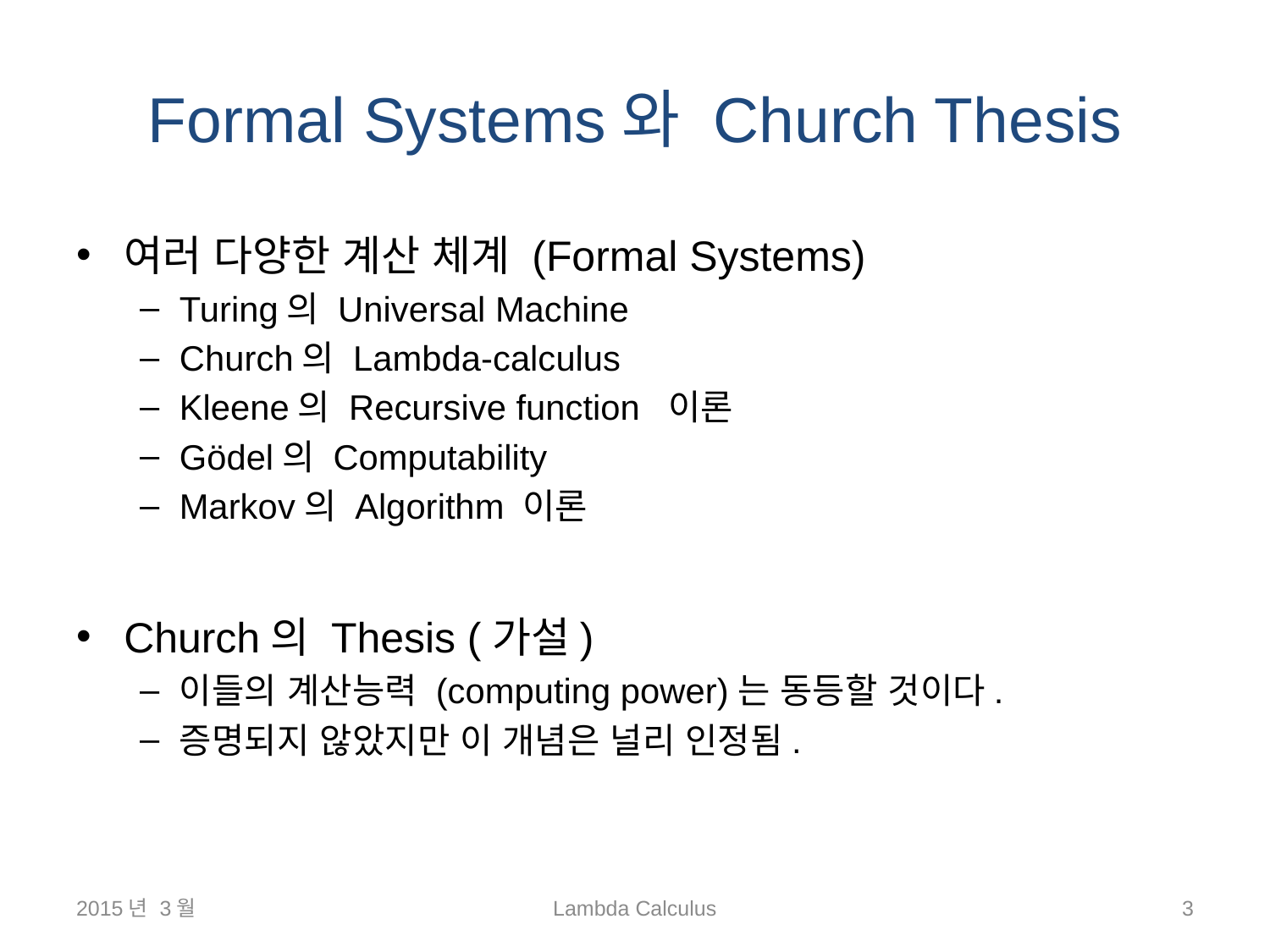

# Formal Systems와 Church Thesis
여러 다양한 계산 체계 (Formal Systems)
Turing의 Universal Machine
Church의 Lambda-calculus
Kleene의 Recursive function  이론
Gödel의 Computability
Markov의 Algorithm 이론

Church의 Thesis (가설)
이들의 계산능력 (computing power)는 동등할 것이다.
증명되지 않았지만 이 개념은 널리 인정됨.
2015년 3월
Lambda Calculus
3